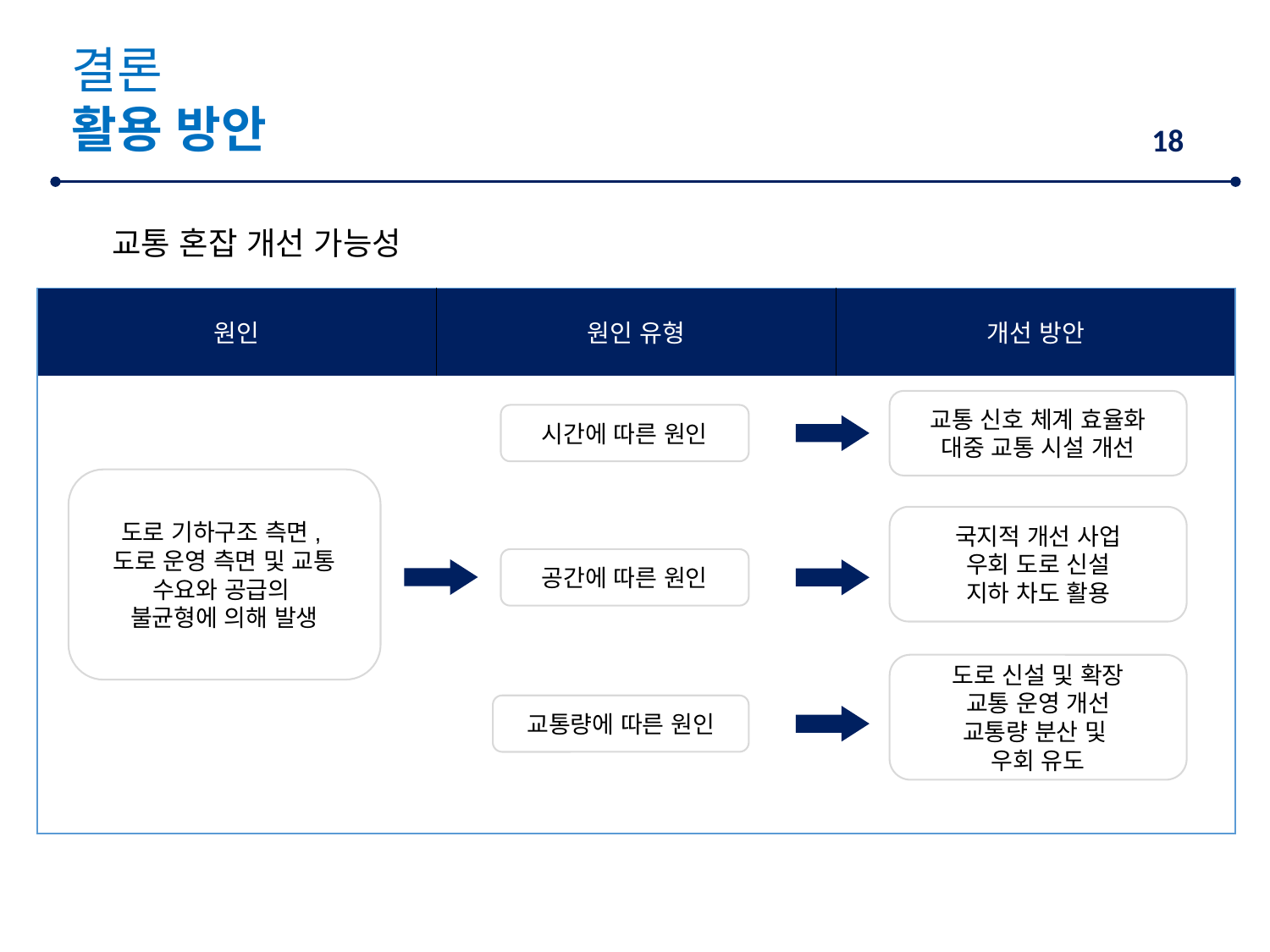

결론
활용 방안
18
교통 혼잡 개선 가능성
| 원인 | 원인 유형 | 개선 방안 |
| --- | --- | --- |
|  |  |  |
교통 신호 체계 효율화
대중 교통 시설 개선
시간에 따른 원인

도로 기하구조 측면,
도로 운영 측면 및 교통 수요와 공급의
불균형에 의해 발생
국지적 개선 사업
우회 도로 신설
지하 차도 활용
공간에 따른 원인

도로 신설 및 확장
교통 운영 개선
교통량 분산 및
우회 유도
교통량에 따른 원인